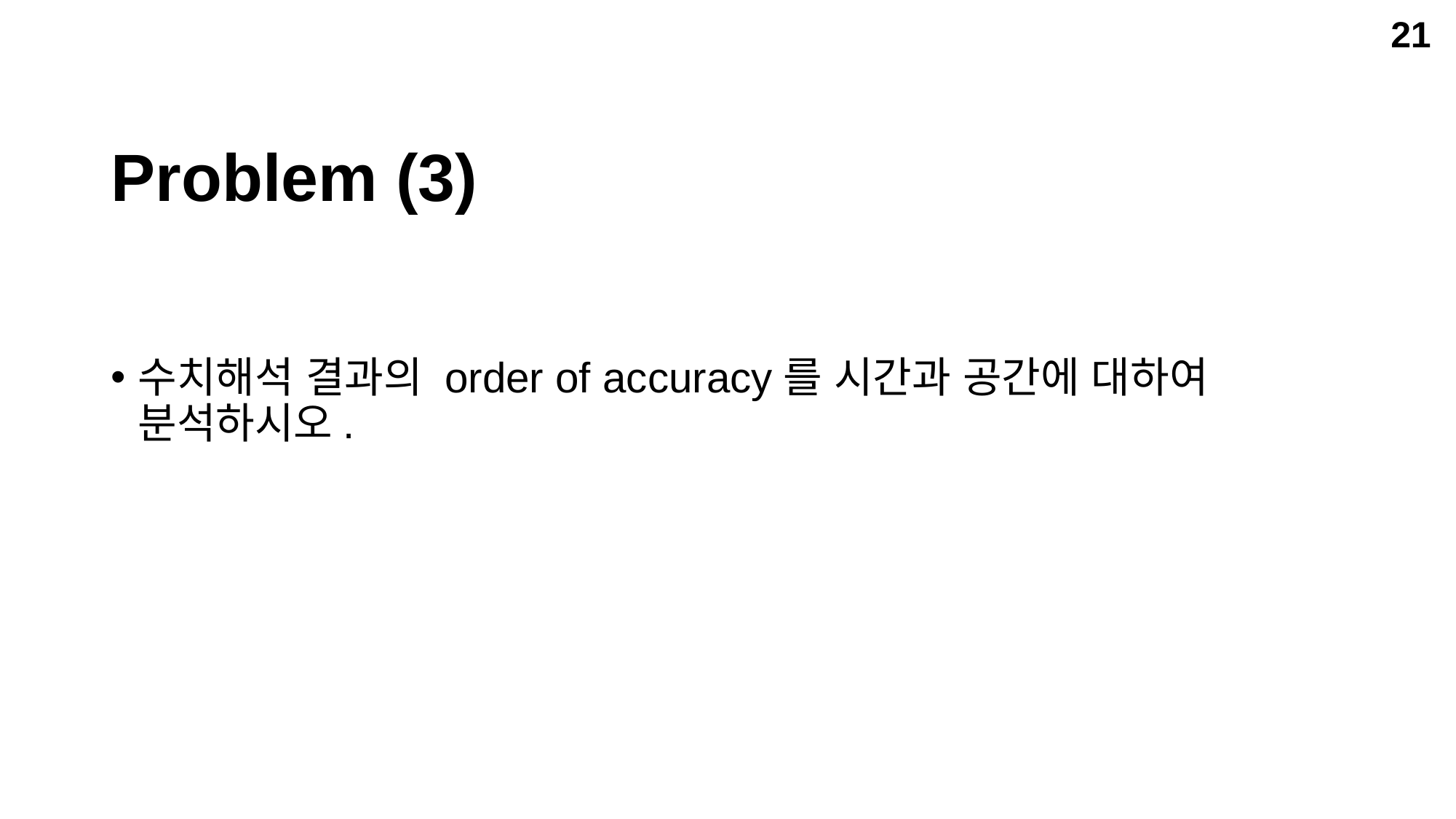

21
# Problem (3)
수치해석 결과의 order of accuracy를 시간과 공간에 대하여 분석하시오.